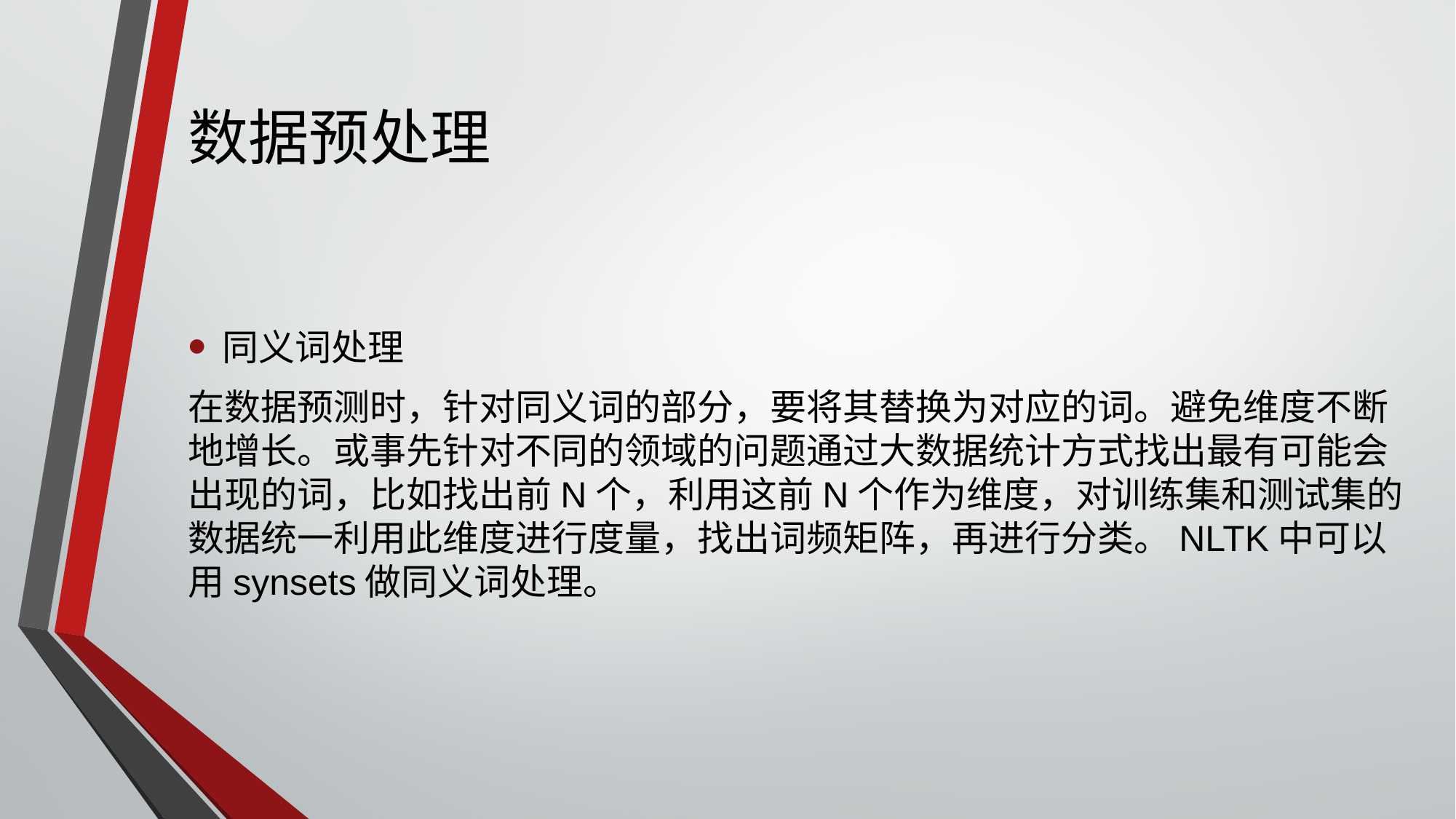

# 数据预处理
同义词处理
在数据预测时，针对同义词的部分，要将其替换为对应的词。避免维度不断地增长。或事先针对不同的领域的问题通过大数据统计方式找出最有可能会出现的词，比如找出前N个，利用这前N个作为维度，对训练集和测试集的数据统一利用此维度进行度量，找出词频矩阵，再进行分类。NLTK中可以用synsets做同义词处理。